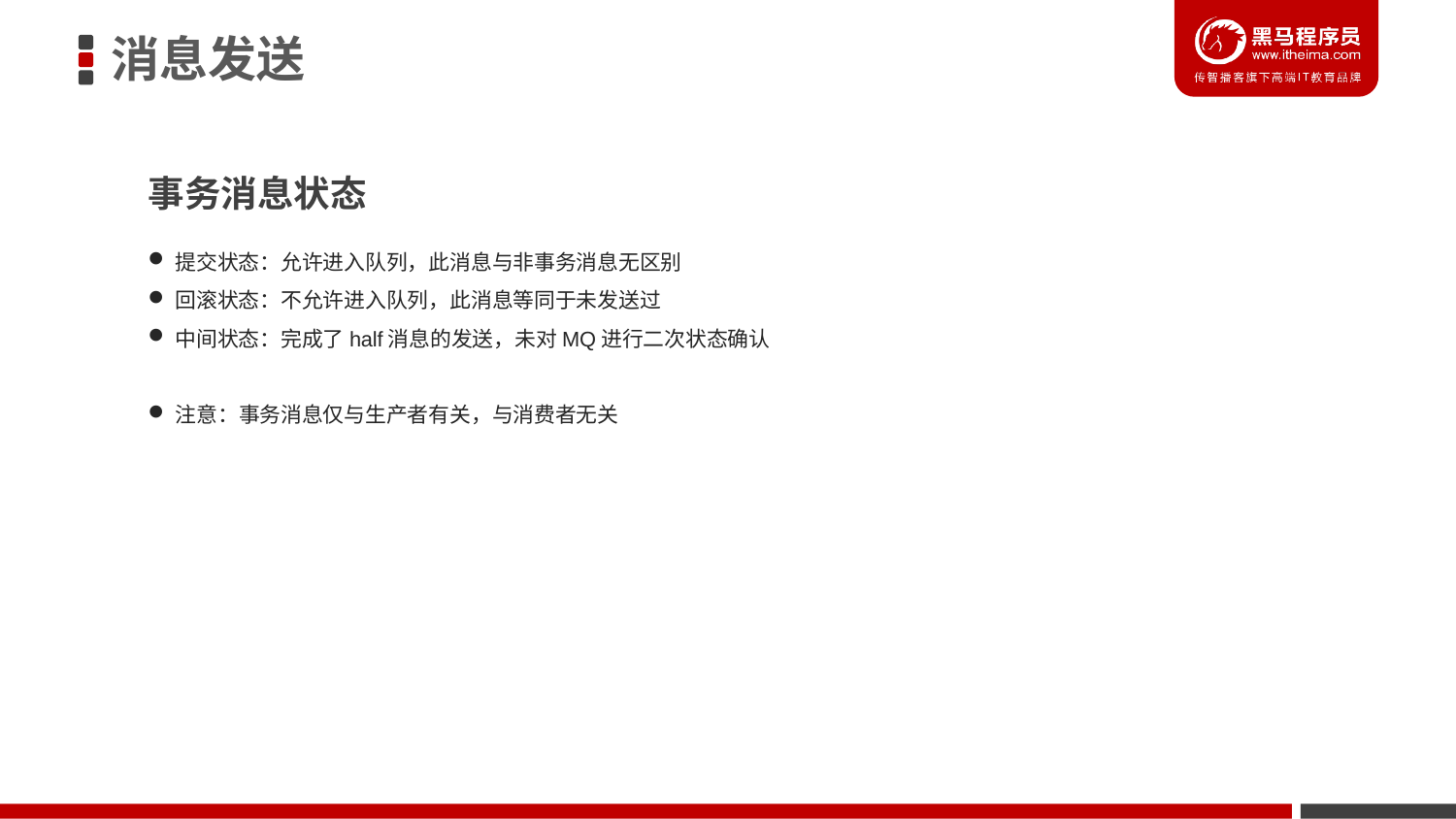

消息发送
事务消息状态
提交状态：允许进入队列，此消息与非事务消息无区别
回滚状态：不允许进入队列，此消息等同于未发送过
中间状态：完成了half消息的发送，未对MQ进行二次状态确认

注意：事务消息仅与生产者有关，与消费者无关